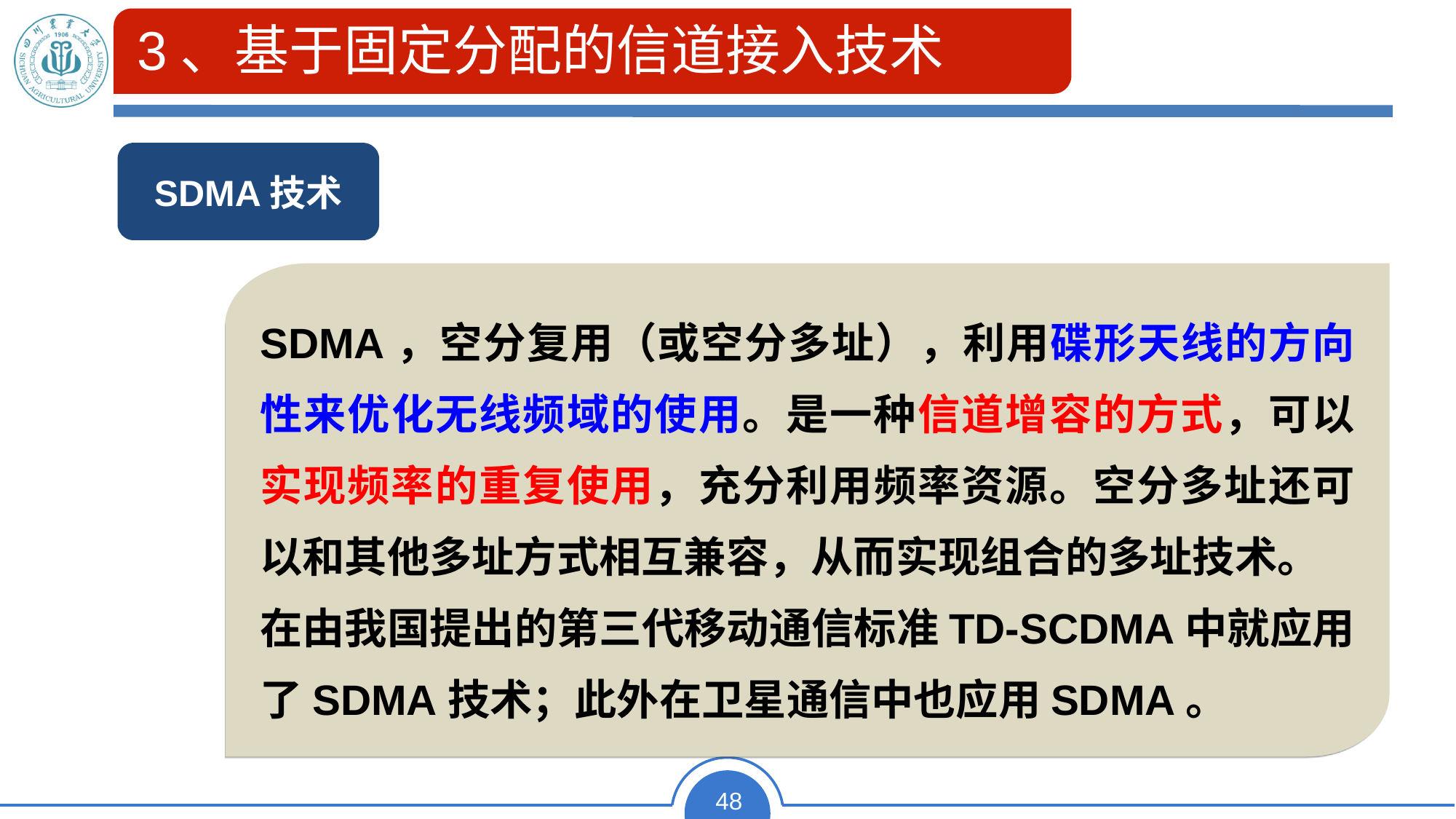

# 3、基于固定分配的信道接入技术
SDMA技术
SDMA，空分复用（或空分多址），利用碟形天线的方向性来优化无线频域的使用。是一种信道增容的方式，可以实现频率的重复使用，充分利用频率资源。空分多址还可以和其他多址方式相互兼容，从而实现组合的多址技术。
在由我国提出的第三代移动通信标准TD-SCDMA中就应用了SDMA技术；此外在卫星通信中也应用SDMA。